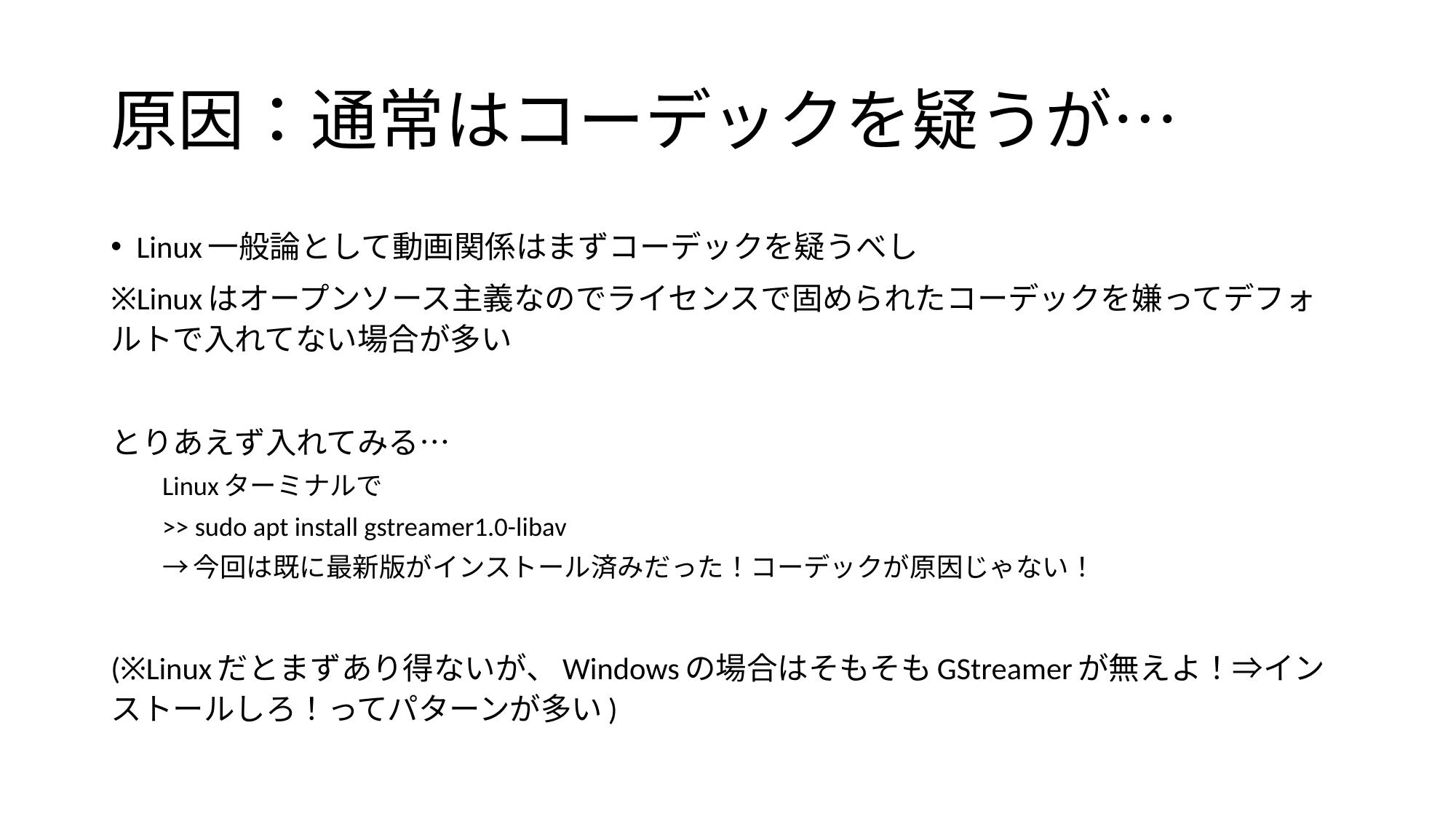

# 原因：通常はコーデックを疑うが…
Linux一般論として動画関係はまずコーデックを疑うべし
※Linuxはオープンソース主義なのでライセンスで固められたコーデックを嫌ってデフォルトで入れてない場合が多い

とりあえず入れてみる…
Linuxターミナルで
>> sudo apt install gstreamer1.0-libav
→今回は既に最新版がインストール済みだった！コーデックが原因じゃない！

(※Linuxだとまずあり得ないが、Windowsの場合はそもそもGStreamerが無えよ！⇒インストールしろ！ってパターンが多い)